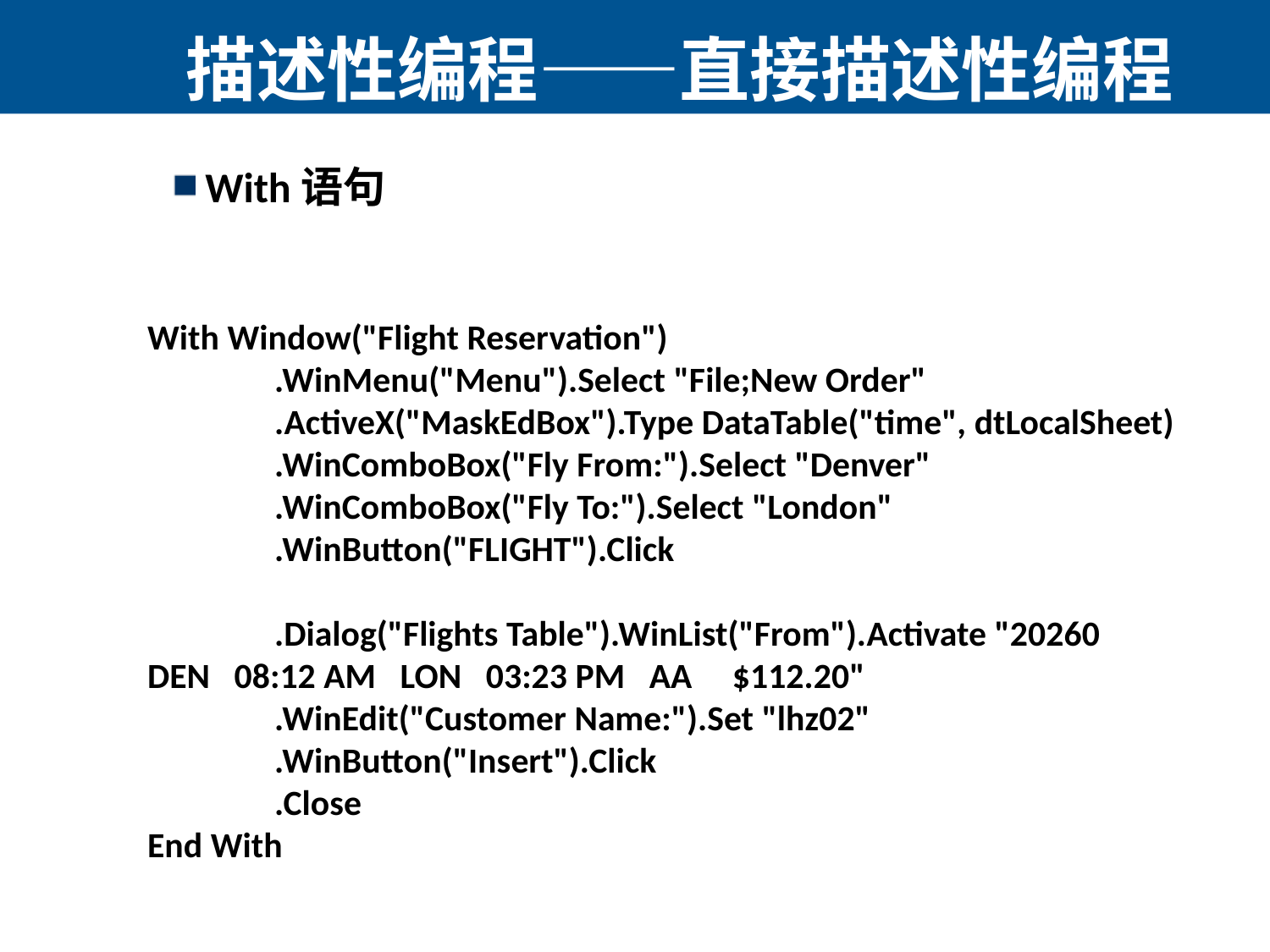

# 描述性编程——直接描述性编程
With语句

With Window("Flight Reservation")
	.WinMenu("Menu").Select "File;New Order"
	.ActiveX("MaskEdBox").Type DataTable("time", dtLocalSheet)
	.WinComboBox("Fly From:").Select "Denver"
	.WinComboBox("Fly To:").Select "London"
	.WinButton("FLIGHT").Click

	.Dialog("Flights Table").WinList("From").Activate "20260   DEN   08:12 AM   LON   03:23 PM   AA     $112.20"
	.WinEdit("Customer Name:").Set "lhz02"
	.WinButton("Insert").Click
	.Close
End With